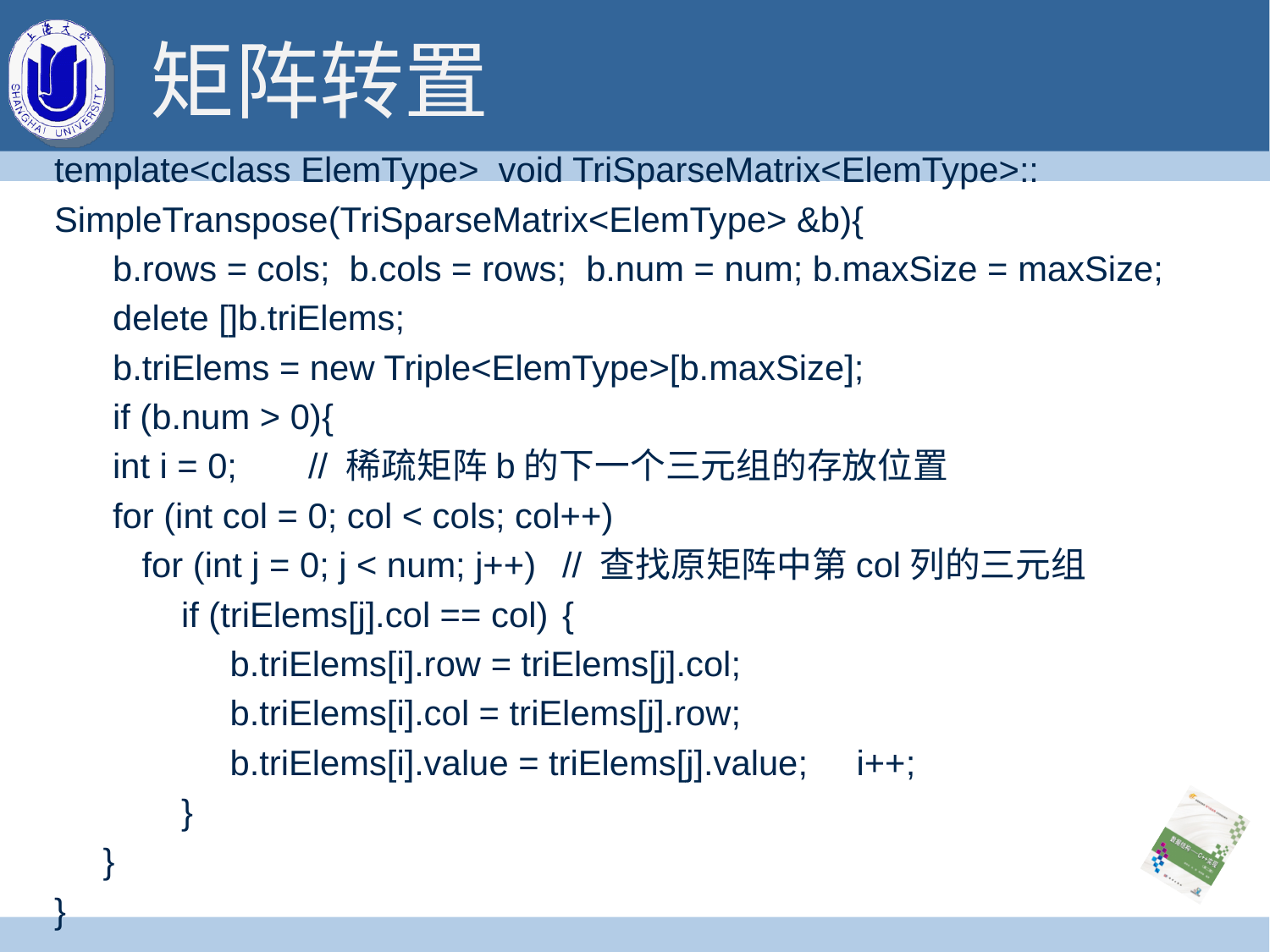

# 矩阵转置
template<class ElemType>  void TriSparseMatrix<ElemType>::
SimpleTranspose(TriSparseMatrix<ElemType> &b){
      b.rows = cols;  b.cols = rows;  b.num = num; b.maxSize = maxSize;
      delete []b.triElems;
      b.triElems = new Triple<ElemType>[b.maxSize];
      if (b.num > 0){
      int i = 0;	// 稀疏矩阵b的下一个三元组的存放位置
      for (int col = 0; col < cols; col++)
         for (int j = 0; j < num; j++)	// 查找原矩阵中第col列的三元组
	if (triElems[j].col == col)	{
	     b.triElems[i].row = triElems[j].col;
	     b.triElems[i].col = triElems[j].row;
	     b.triElems[i].value = triElems[j].value;     i++;
	}
     }
}